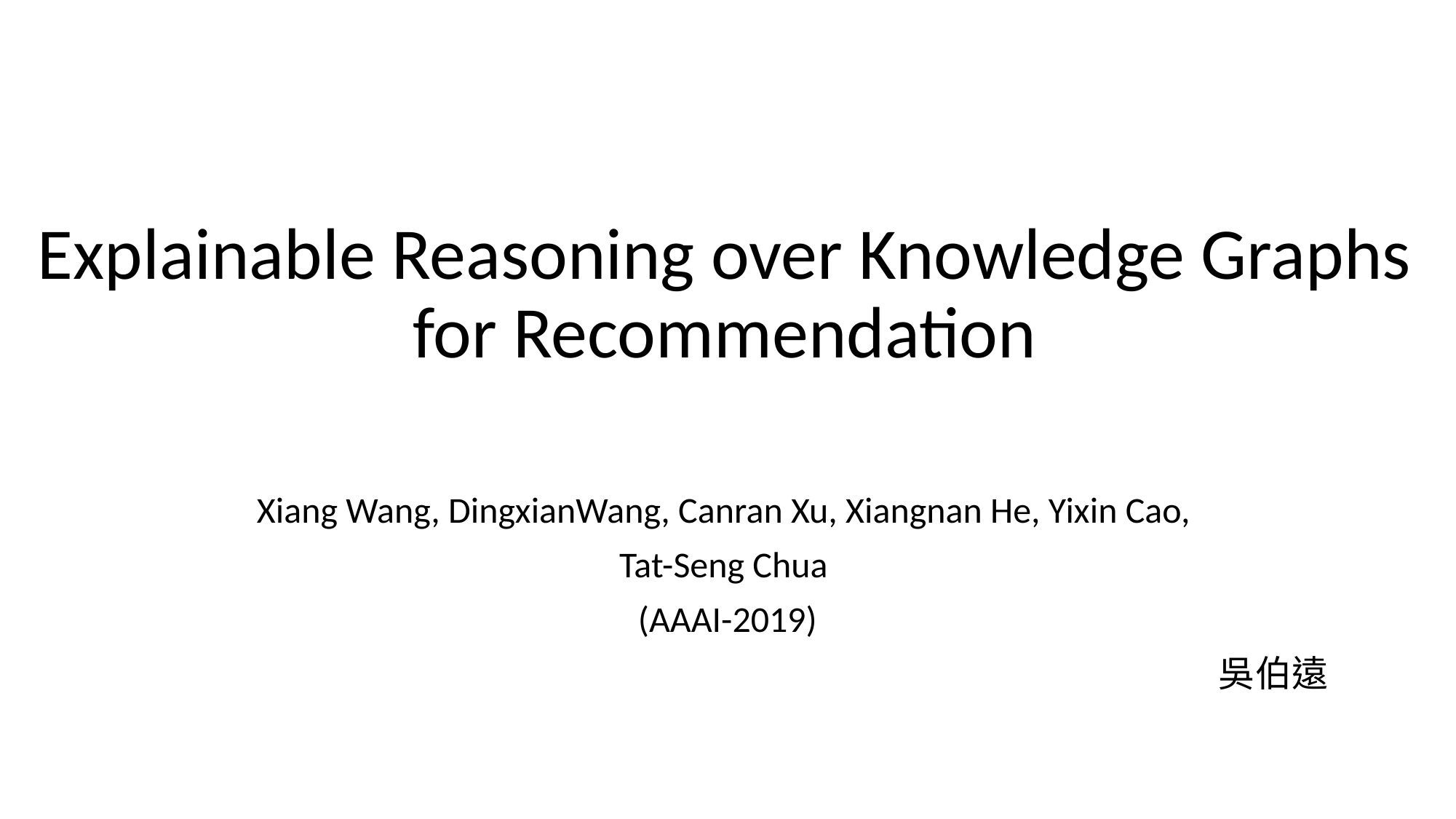

# Explainable Reasoning over Knowledge Graphs for Recommendation
Xiang Wang, DingxianWang, Canran Xu, Xiangnan He, Yixin Cao,
Tat-Seng Chua
(AAAI-2019)
										吳伯遠